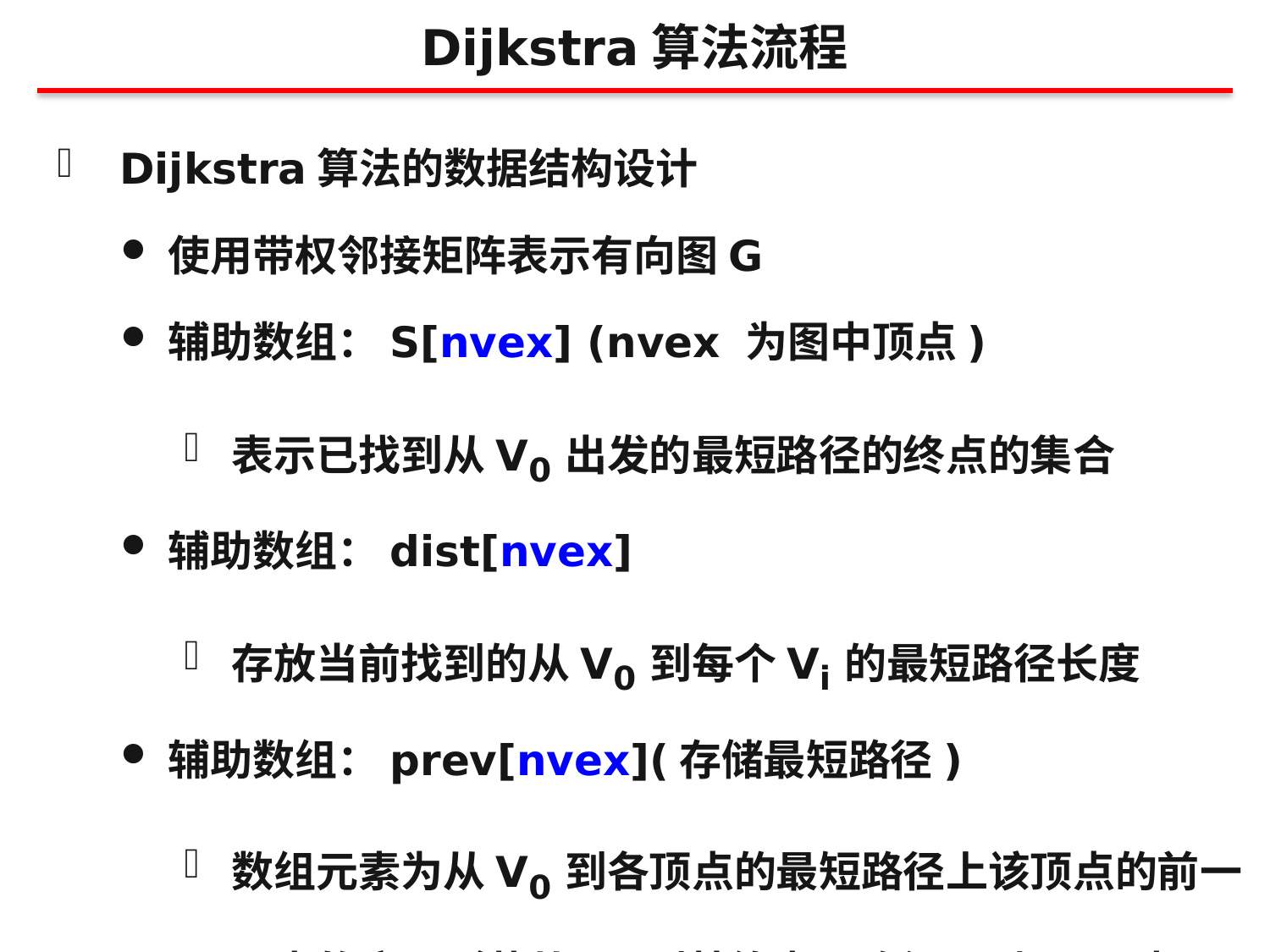

Dijkstra算法流程
 Dijkstra算法的数据结构设计
使用带权邻接矩阵表示有向图G
辅助数组：S[nvex] (nvex 为图中顶点)
表示已找到从V0出发的最短路径的终点的集合
辅助数组：dist[nvex]
存放当前找到的从V0到每个Vi的最短路径长度
辅助数组：prev[nvex](存储最短路径)
数组元素为从V0到各顶点的最短路径上该顶点的前一顶点的序号（若从V0到某终点无路径，则用-1表示）